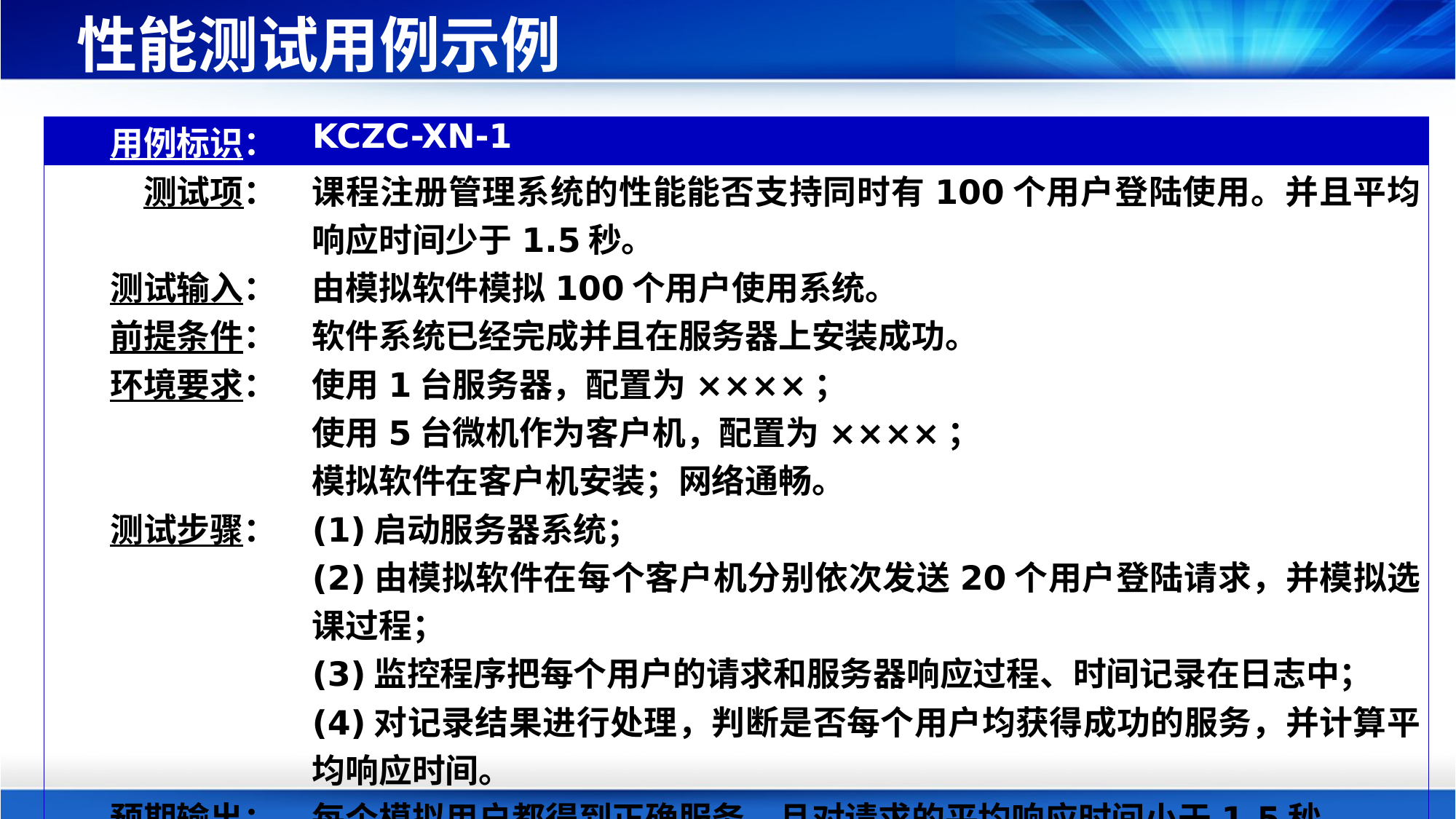

# 性能测试用例示例
| 用例标识： | KCZC-XN-1 |
| --- | --- |
| 测试项： | 课程注册管理系统的性能能否支持同时有100个用户登陆使用。并且平均响应时间少于1.5秒。 |
| 测试输入： | 由模拟软件模拟100个用户使用系统。 |
| 前提条件： | 软件系统已经完成并且在服务器上安装成功。 |
| 环境要求： | 使用1台服务器，配置为××××； 使用5台微机作为客户机，配置为××××； 模拟软件在客户机安装；网络通畅。 |
| 测试步骤： | (1)启动服务器系统； (2)由模拟软件在每个客户机分别依次发送20个用户登陆请求，并模拟选课过程； (3)监控程序把每个用户的请求和服务器响应过程、时间记录在日志中； (4)对记录结果进行处理，判断是否每个用户均获得成功的服务，并计算平均响应时间。 |
| 预期输出： | 每个模拟用户都得到正确服务，且对请求的平均响应时间小于1.5秒。 |
|  |  |